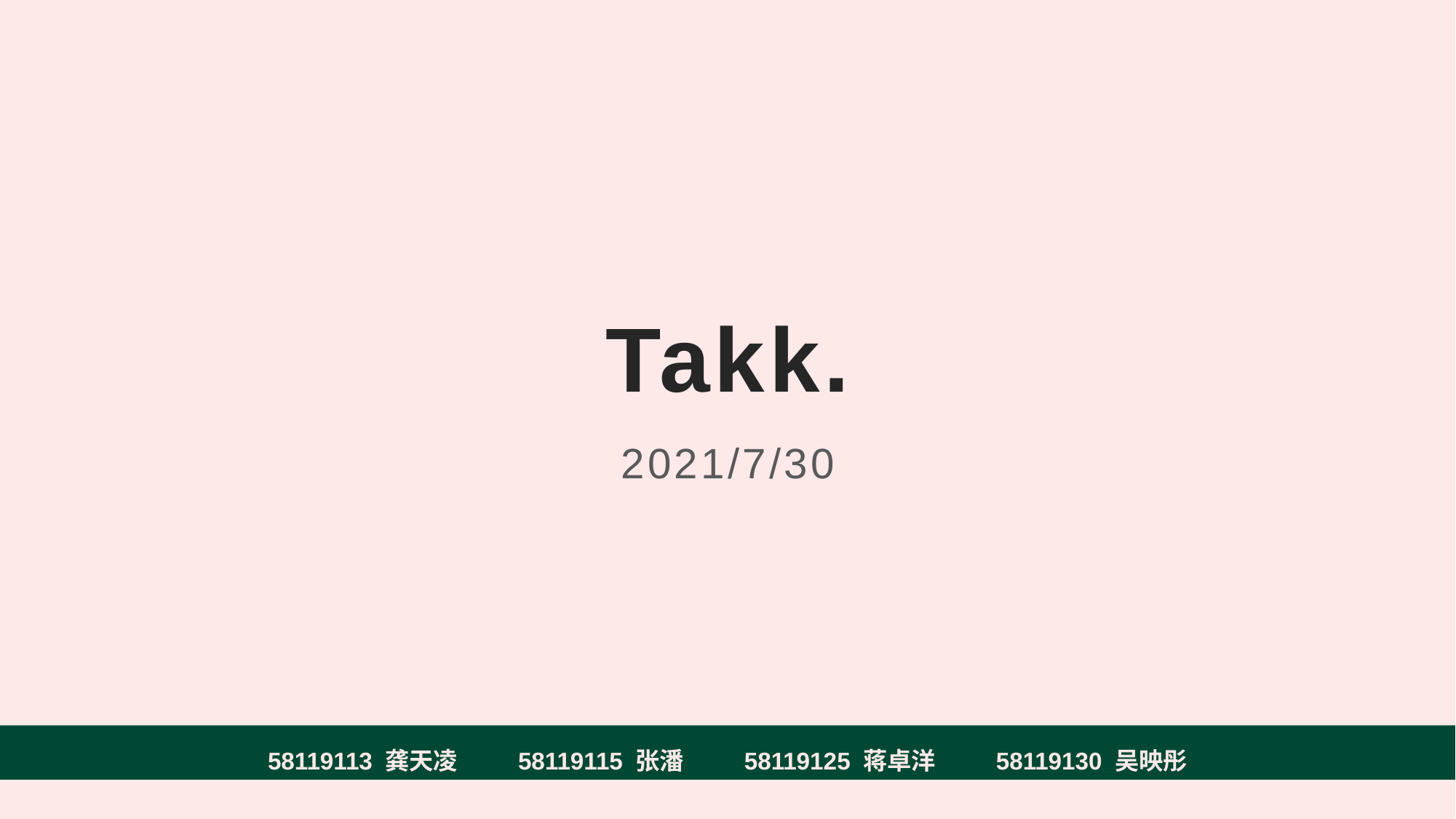

# Takk.
2021/7/30
58119113 龚天凌          58119115 张潘          58119125 蒋卓洋          58119130 吴映彤